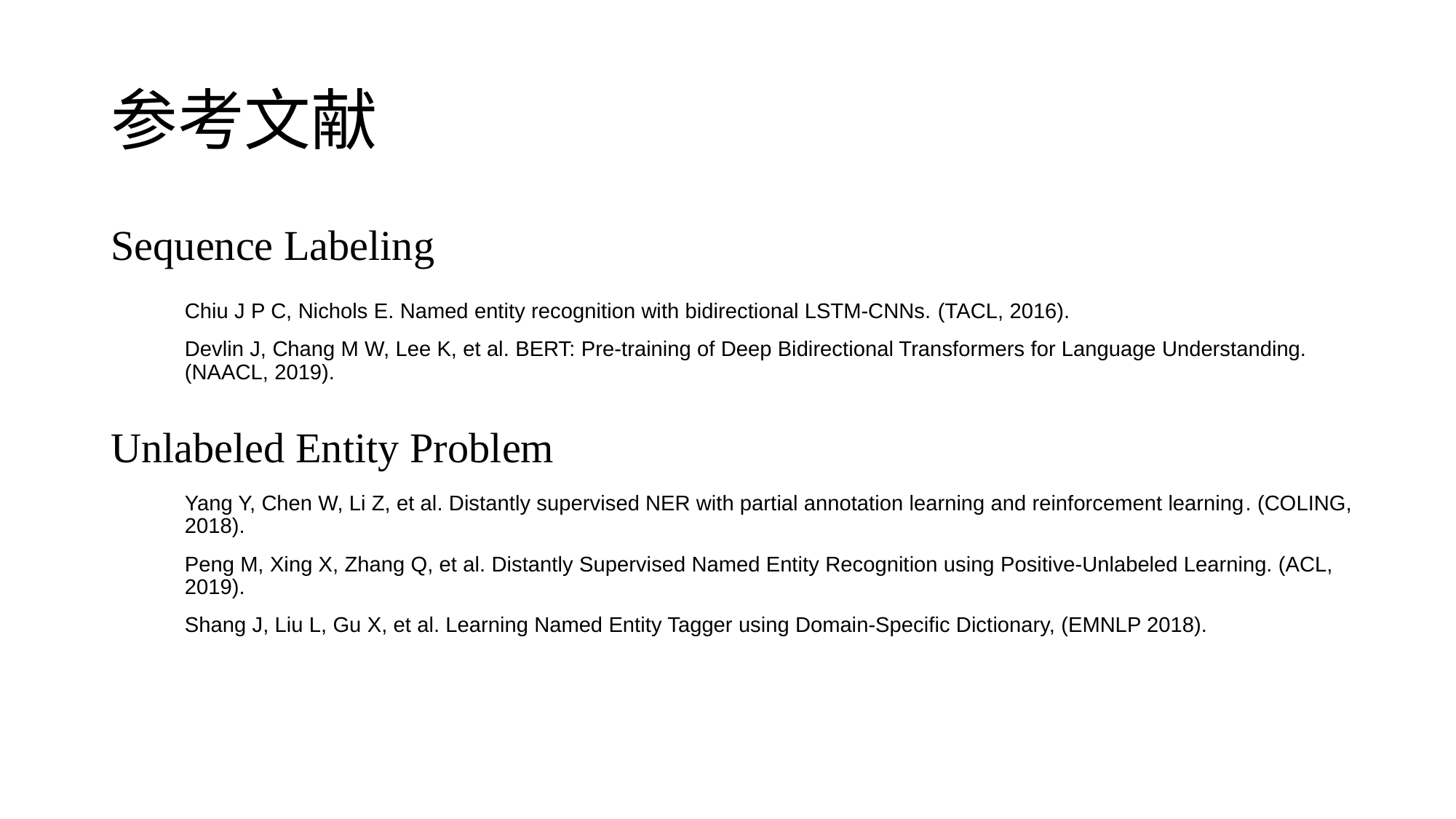

# 参考文献
Sequence Labeling
Chiu J P C, Nichols E. Named entity recognition with bidirectional LSTM-CNNs. (TACL, 2016).
Devlin J, Chang M W, Lee K, et al. BERT: Pre-training of Deep Bidirectional Transformers for Language Understanding. (NAACL, 2019).
Unlabeled Entity Problem
Yang Y, Chen W, Li Z, et al. Distantly supervised NER with partial annotation learning and reinforcement learning. (COLING, 2018).
Peng M, Xing X, Zhang Q, et al. Distantly Supervised Named Entity Recognition using Positive-Unlabeled Learning. (ACL, 2019).
Shang J, Liu L, Gu X, et al. Learning Named Entity Tagger using Domain-Specific Dictionary, (EMNLP 2018).
29